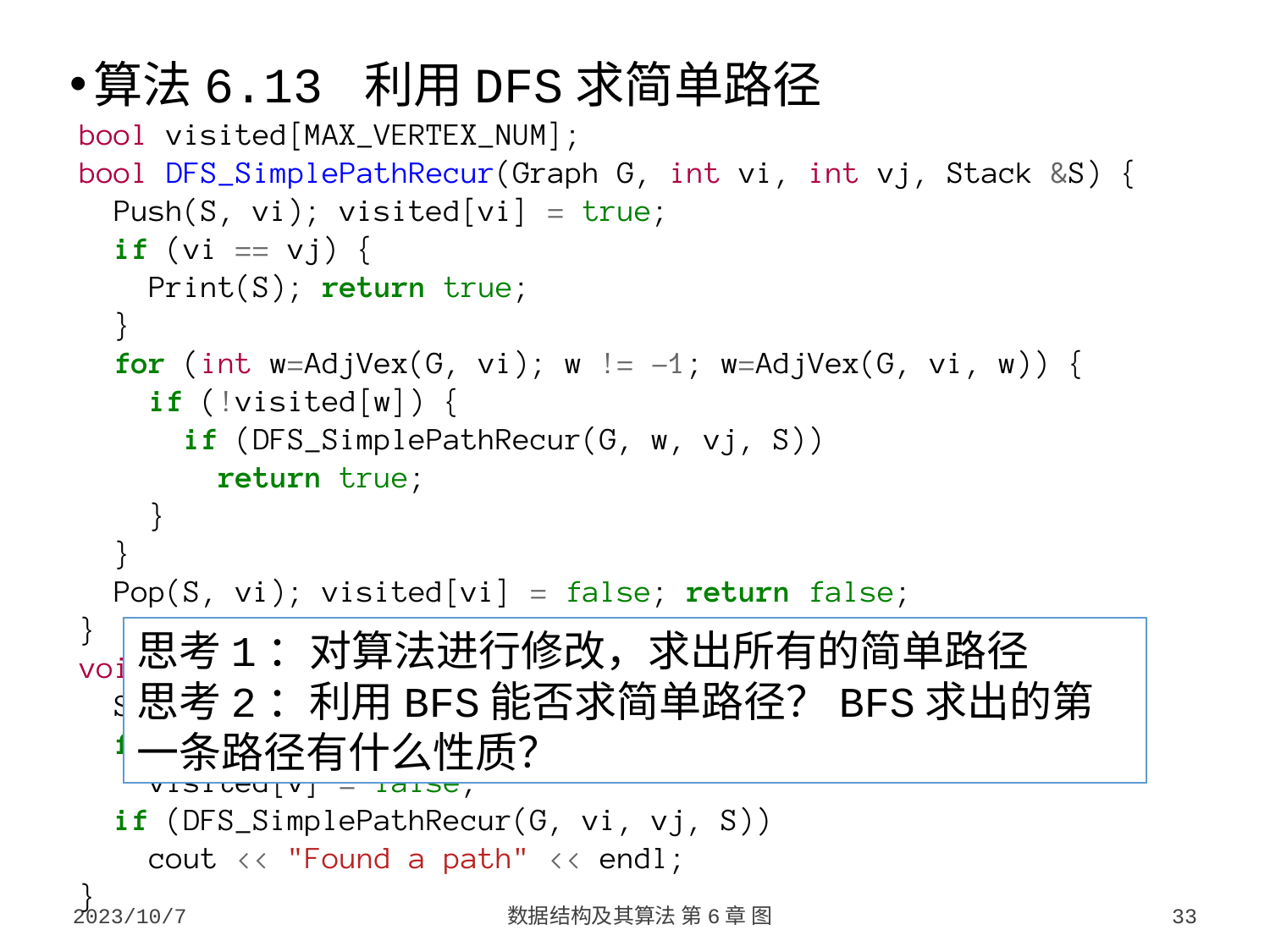

算法6.13 利用DFS求简单路径
bool visited[MAX_VERTEX_NUM];
bool DFS_SimplePathRecur(Graph G, int vi, int vj, Stack &S) {
  Push(S, vi); visited[vi] = true;
  if (vi == vj) {
    Print(S); return true;
  }
  for (int w=AdjVex(G, vi); w != -1; w=AdjVex(G, vi, w)) {
    if (!visited[w]) {
      if (DFS_SimplePathRecur(G, w, vj, S))
        return true;
    }
  }
  Pop(S, vi); visited[vi] = false; return false;
}
void DFS_SimplePath(Graph G, int vi, int vj) {
  Stack S; InitStack(S);
  for (int v=0; v<G.vexnum; ++v)
    visited[v] = false;
  if (DFS_SimplePathRecur(G, vi, vj, S))
    cout << "Found a path" << endl;
}
思考1：对算法进行修改，求出所有的简单路径
思考2：利用BFS能否求简单路径？BFS求出的第一条路径有什么性质？
2023/10/7
数据结构及其算法 第6章 图
33